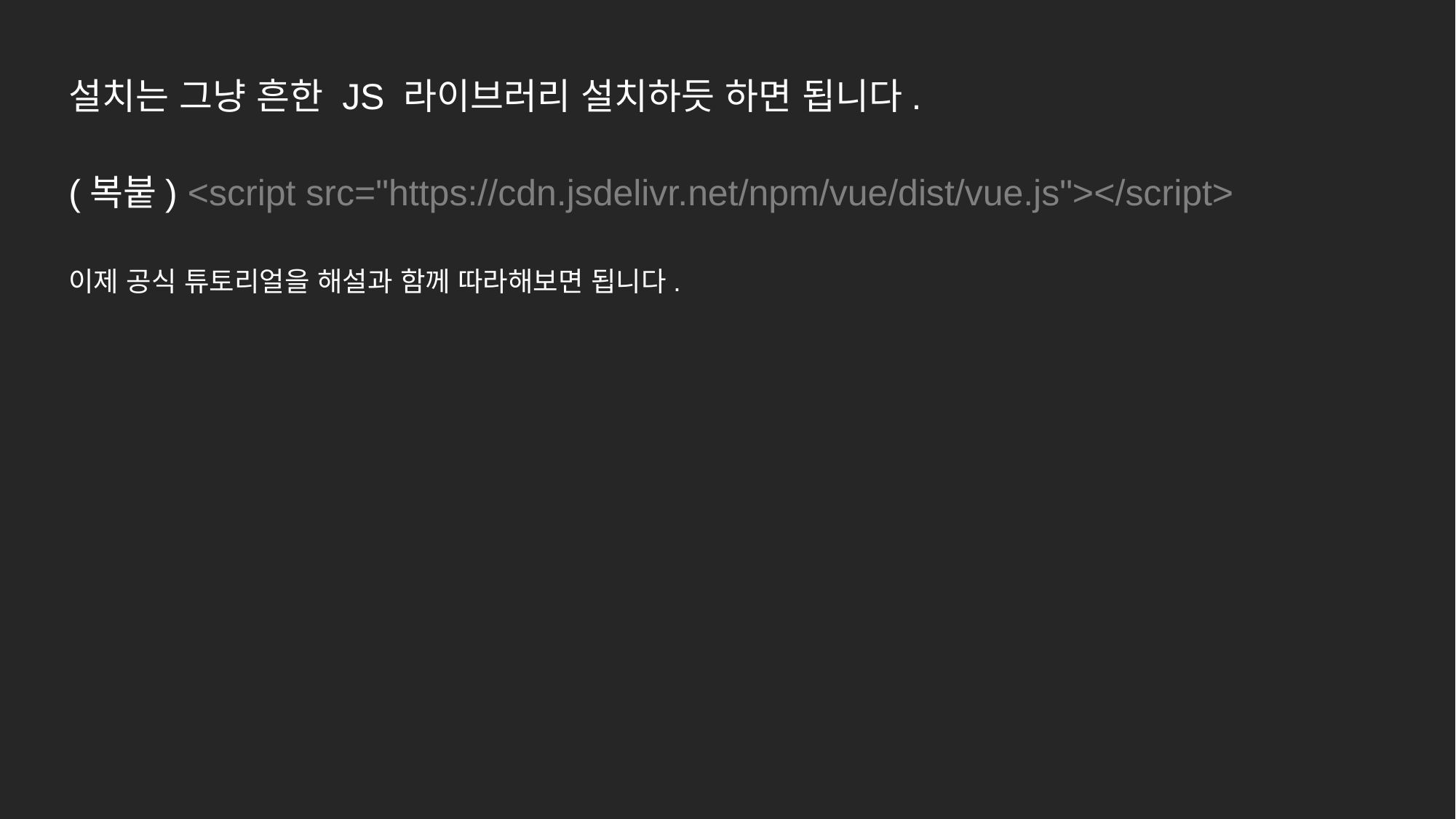

설치는 그냥 흔한 JS 라이브러리 설치하듯 하면 됩니다.

(복붙) <script src="https://cdn.jsdelivr.net/npm/vue/dist/vue.js"></script>

이제 공식 튜토리얼을 해설과 함께 따라해보면 됩니다.